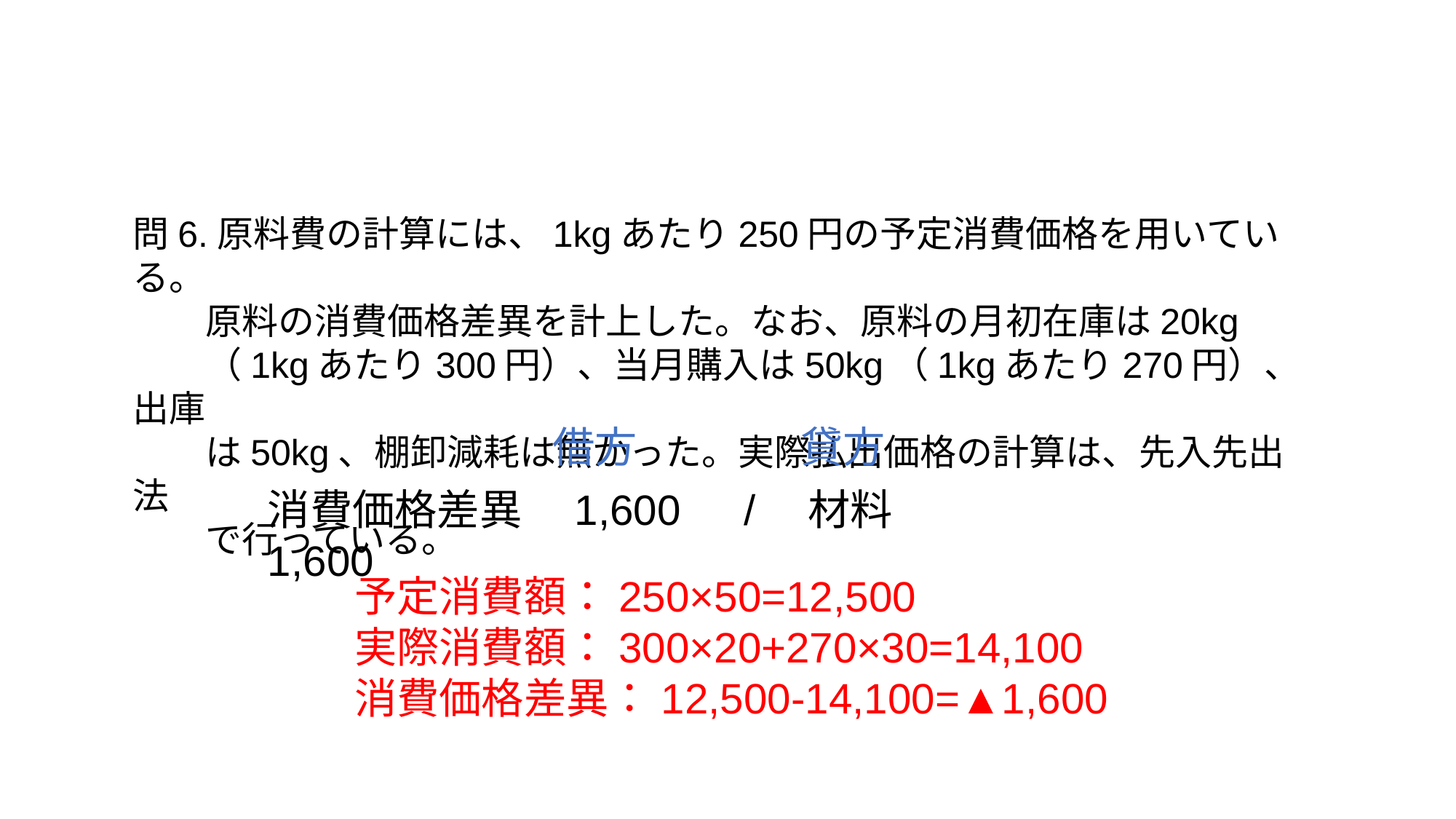

問6.原料費の計算には、1kgあたり250円の予定消費価格を用いている。
　　原料の消費価格差異を計上した。なお、原料の月初在庫は20kg
　　（1kgあたり300円）、当月購入は50kg（1kgあたり270円）、出庫
　　は50kg、棚卸減耗は無かった。実際払出価格の計算は、先入先出法
　　で行っている。
借方
貸方
消費価格差異　1,600　/　材料　1,600
予定消費額：250×50=12,500
実際消費額：300×20+270×30=14,100
消費価格差異：12,500-14,100=▲1,600